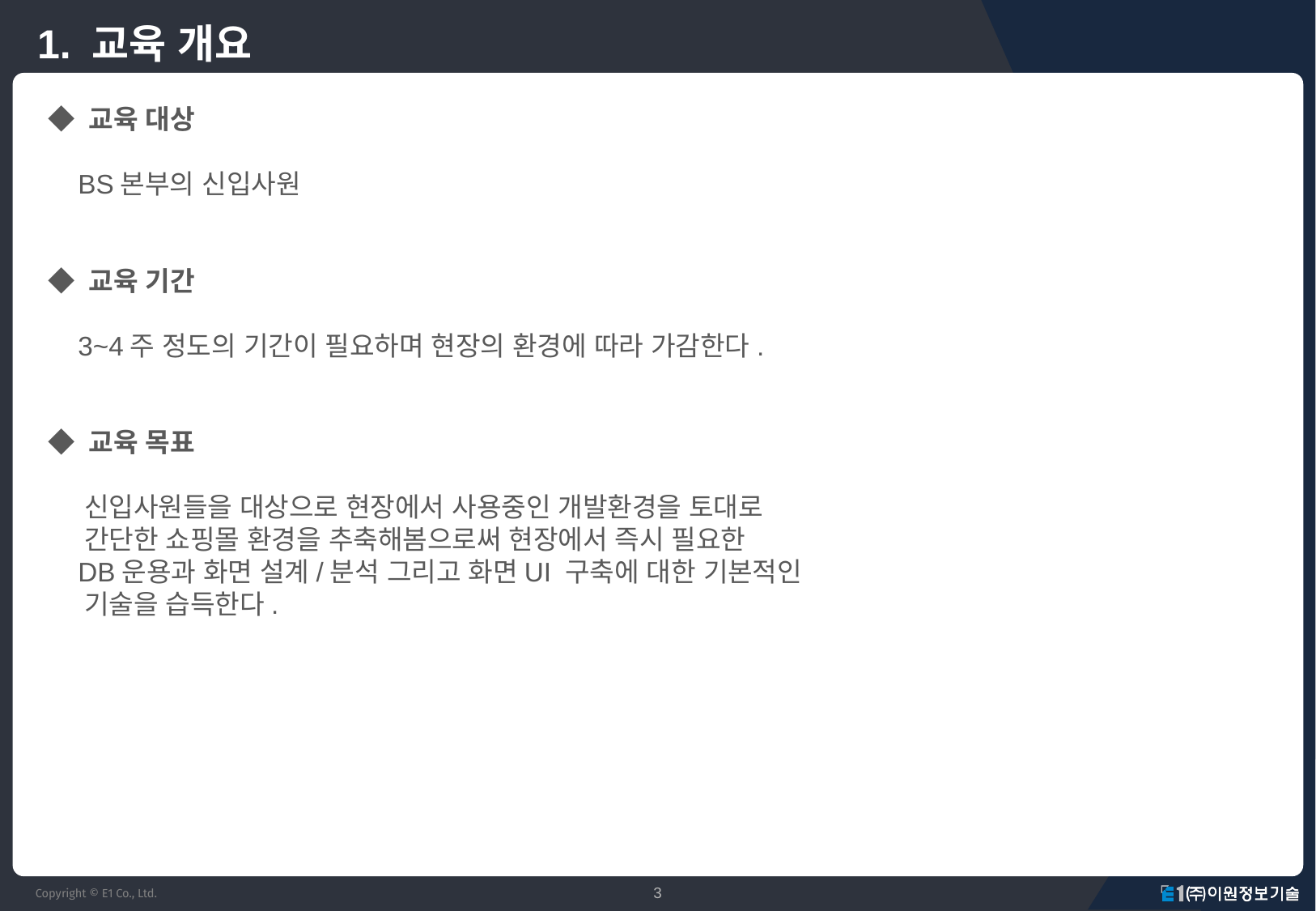

# 1. 교육 개요
◆ 교육 대상

    BS본부의 신입사원

◆ 교육 기간

    3~4주 정도의 기간이 필요하며 현장의 환경에 따라 가감한다.

◆ 교육 목표

    신입사원들을 대상으로 현장에서 사용중인 개발환경을 토대로
    간단한 쇼핑몰 환경을 추축해봄으로써 현장에서 즉시 필요한
    DB운용과 화면 설계/분석 그리고 화면UI 구축에 대한 기본적인
    기술을 습득한다.

3